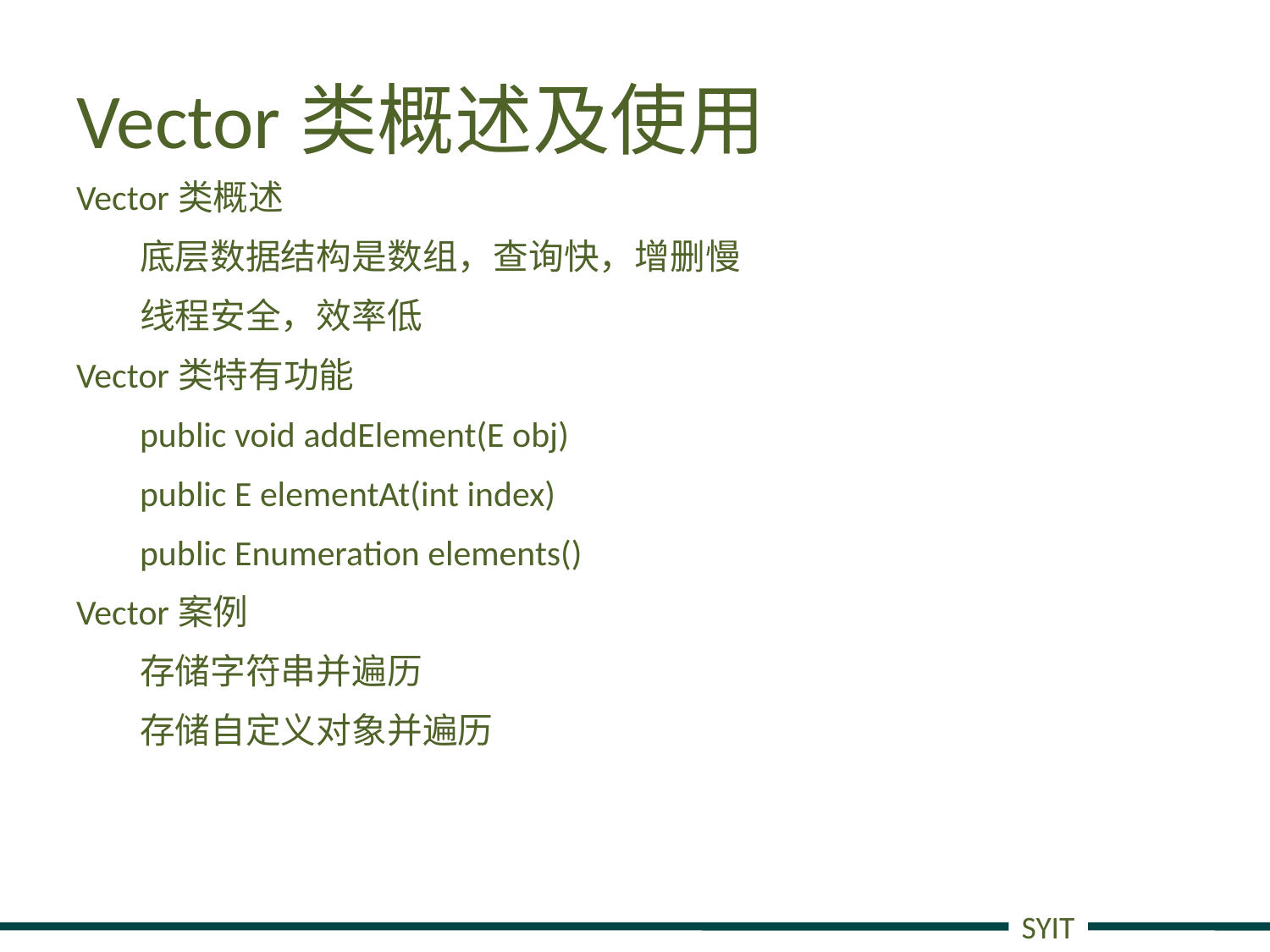

# Vector类概述及使用
Vector类概述
底层数据结构是数组，查询快，增删慢
线程安全，效率低
Vector类特有功能
public void addElement(E obj)
public E elementAt(int index)
public Enumeration elements()
Vector案例
存储字符串并遍历
存储自定义对象并遍历
SYIT